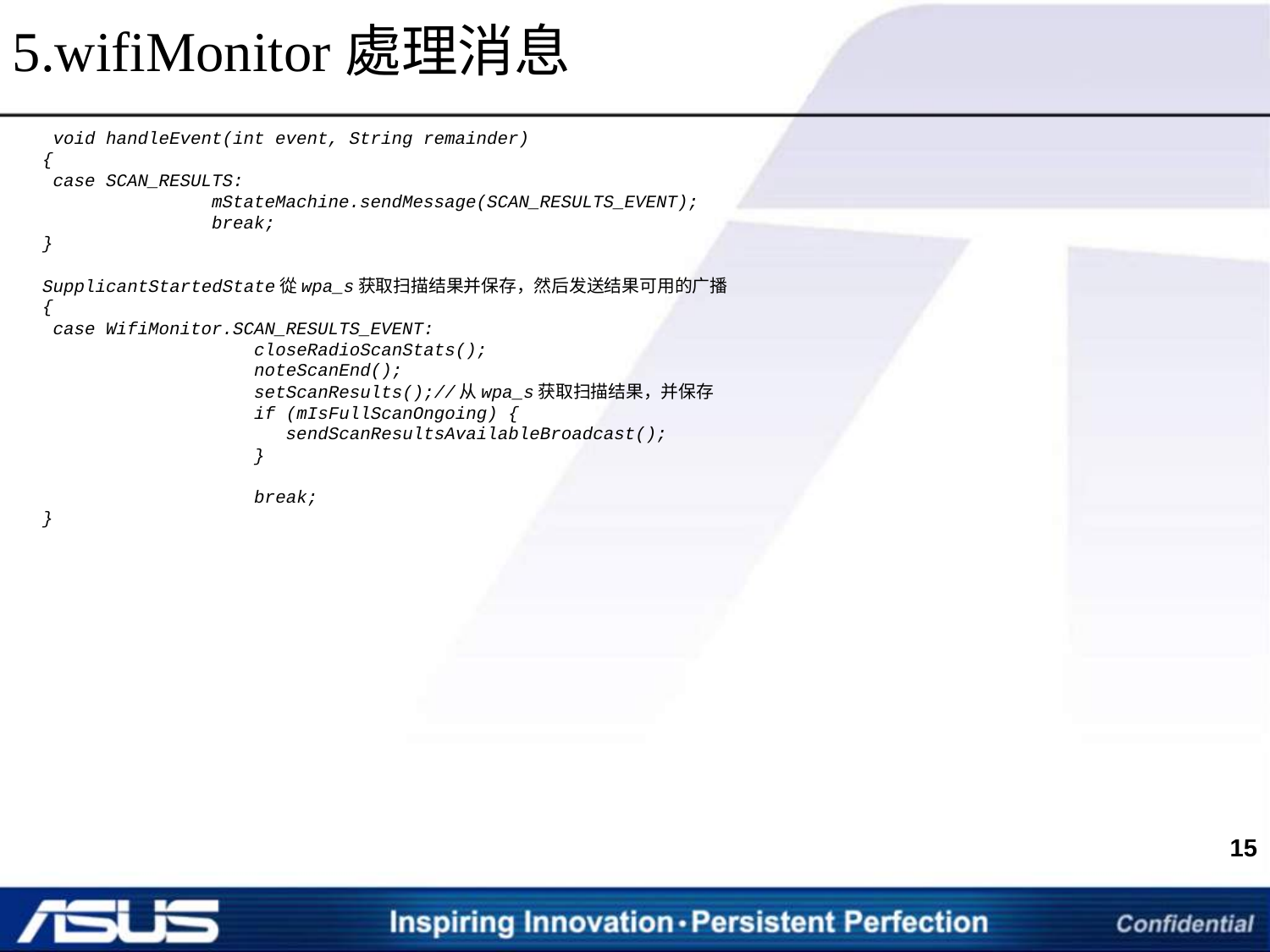

5.wifiMonitor處理消息
 void handleEvent(int event, String remainder)
{
 case SCAN_RESULTS:
                mStateMachine.sendMessage(SCAN_RESULTS_EVENT);
                break;
}

SupplicantStartedState從wpa_s获取扫描结果并保存，然后发送结果可用的广播
{
 case WifiMonitor.SCAN_RESULTS_EVENT:
                    closeRadioScanStats();
                    noteScanEnd();
                    setScanResults();//从wpa_s获取扫描结果，并保存
                    if (mIsFullScanOngoing) {
                       sendScanResultsAvailableBroadcast();
                    }

                    break;
}

15